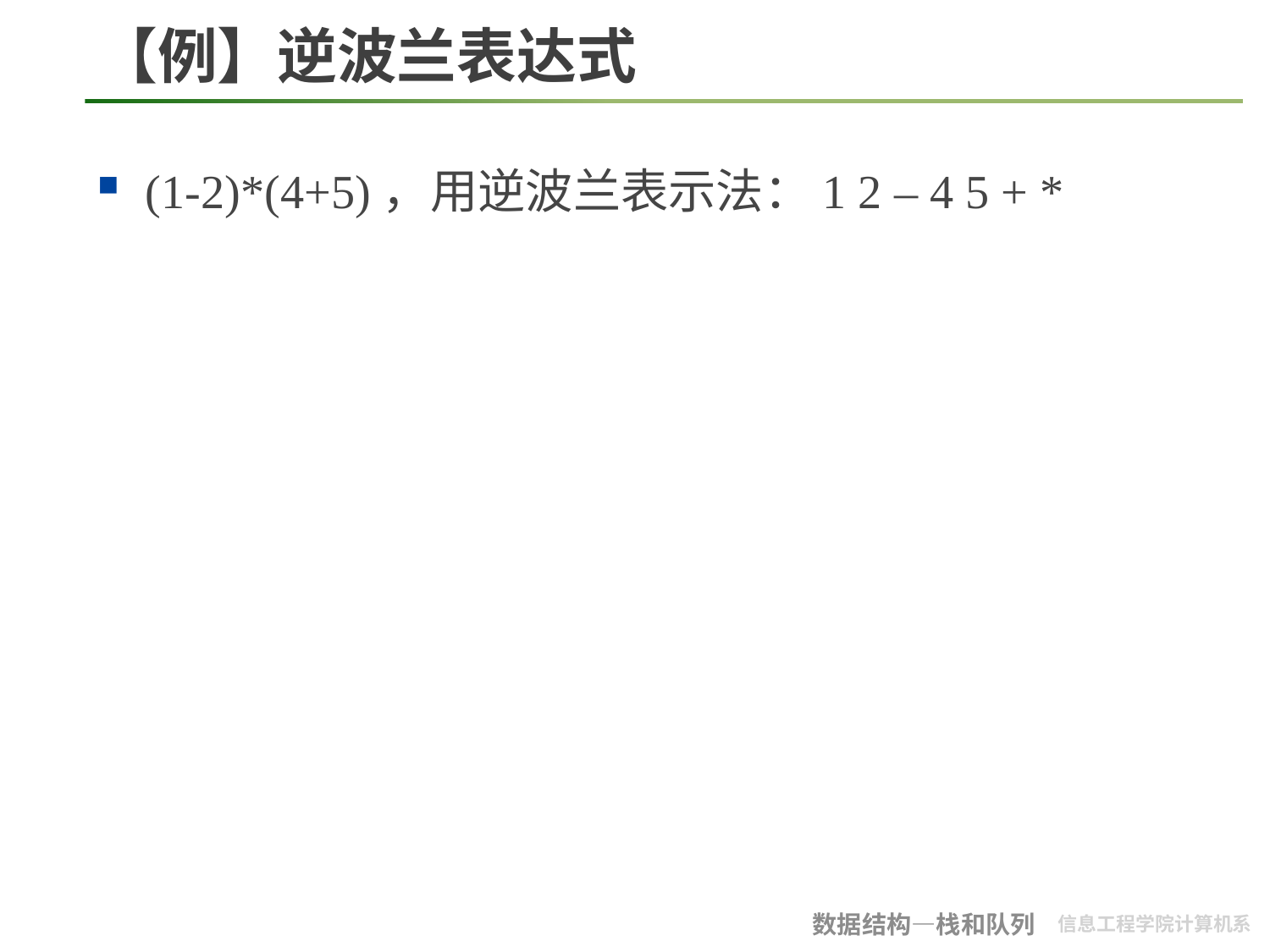

# 【例】逆波兰表达式
(1-2)*(4+5)，用逆波兰表示法：1 2 – 4 5 + *